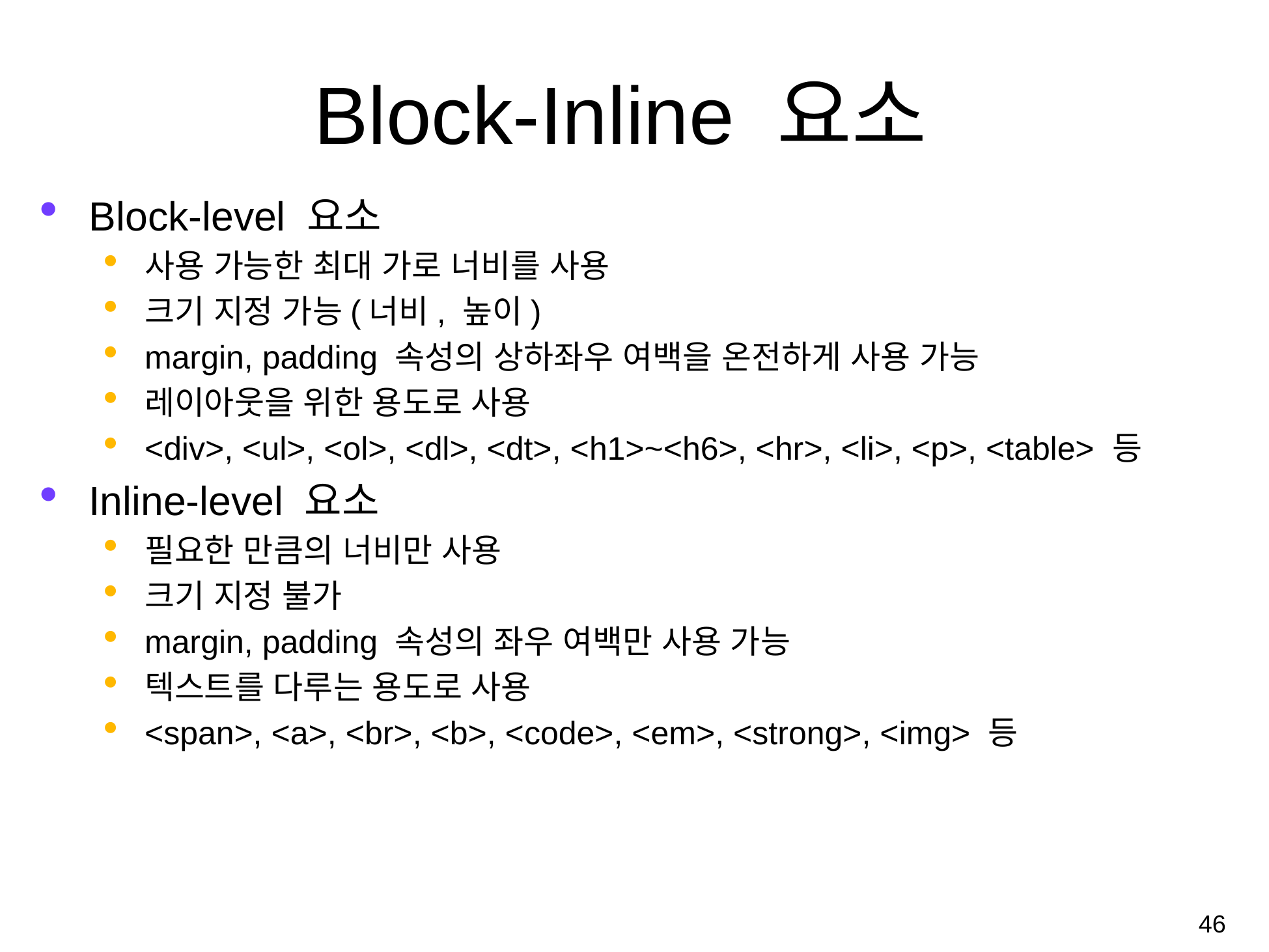

# Block-Inline 요소
Block-level 요소
사용 가능한 최대 가로 너비를 사용
크기 지정 가능(너비, 높이)
margin, padding 속성의 상하좌우 여백을 온전하게 사용 가능
레이아웃을 위한 용도로 사용
<div>, <ul>, <ol>, <dl>, <dt>, <h1>~<h6>, <hr>, <li>, <p>, <table> 등
Inline-level 요소
필요한 만큼의 너비만 사용
크기 지정 불가
margin, padding 속성의 좌우 여백만 사용 가능
텍스트를 다루는 용도로 사용
<span>, <a>, <br>, <b>, <code>, <em>, <strong>, <img> 등
46